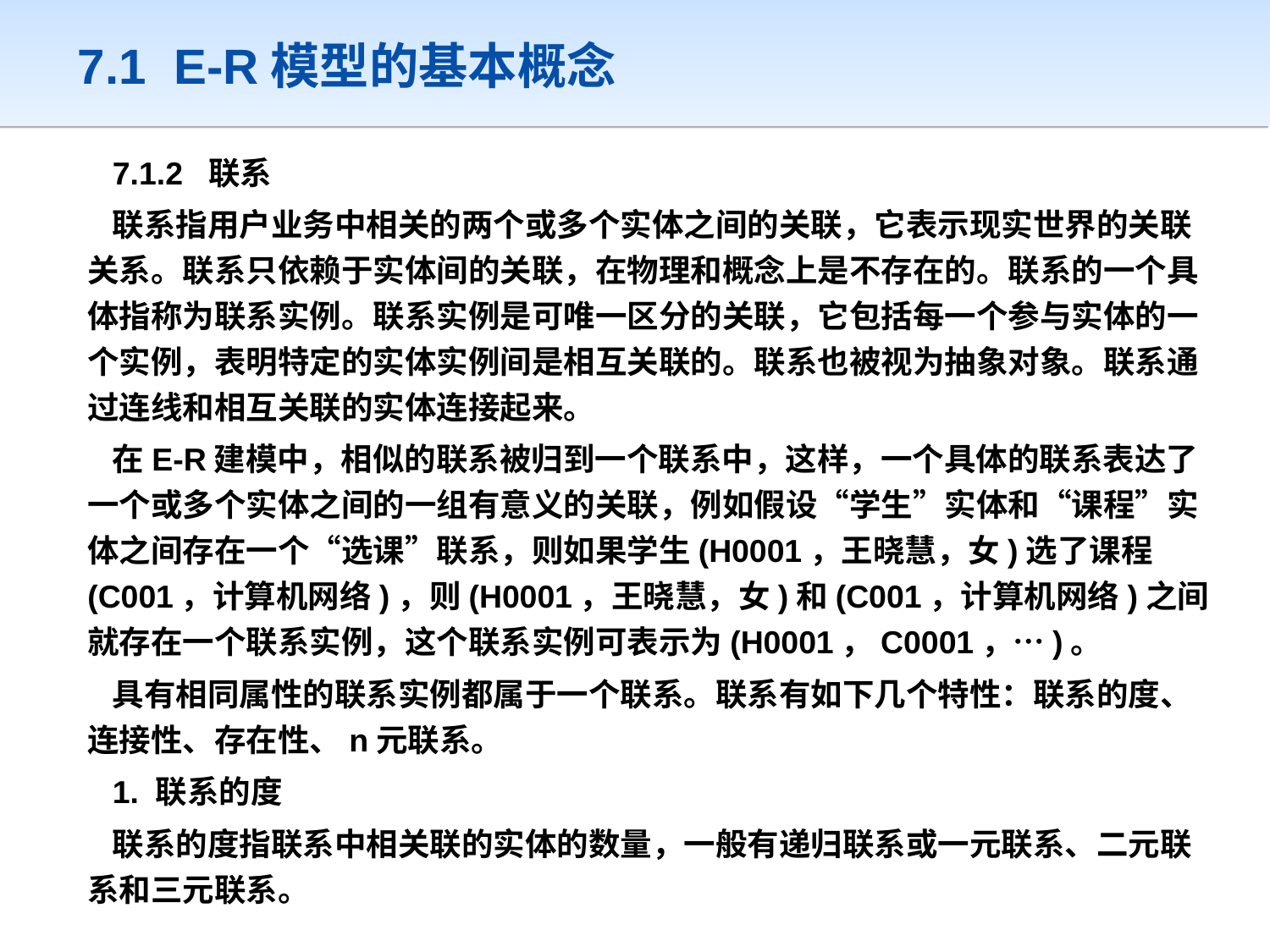

# 7.1  E-R模型的基本概念
7.1.2  联系
联系指用户业务中相关的两个或多个实体之间的关联，它表示现实世界的关联关系。联系只依赖于实体间的关联，在物理和概念上是不存在的。联系的一个具体指称为联系实例。联系实例是可唯一区分的关联，它包括每一个参与实体的一个实例，表明特定的实体实例间是相互关联的。联系也被视为抽象对象。联系通过连线和相互关联的实体连接起来。
在E-R建模中，相似的联系被归到一个联系中，这样，一个具体的联系表达了一个或多个实体之间的一组有意义的关联，例如假设“学生”实体和“课程”实体之间存在一个“选课”联系，则如果学生(H0001，王晓慧，女)选了课程(C001，计算机网络)，则(H0001，王晓慧，女)和(C001，计算机网络)之间就存在一个联系实例，这个联系实例可表示为(H0001，C0001，…)。
具有相同属性的联系实例都属于一个联系。联系有如下几个特性：联系的度、连接性、存在性、n元联系。
1. 联系的度
联系的度指联系中相关联的实体的数量，一般有递归联系或一元联系、二元联系和三元联系。